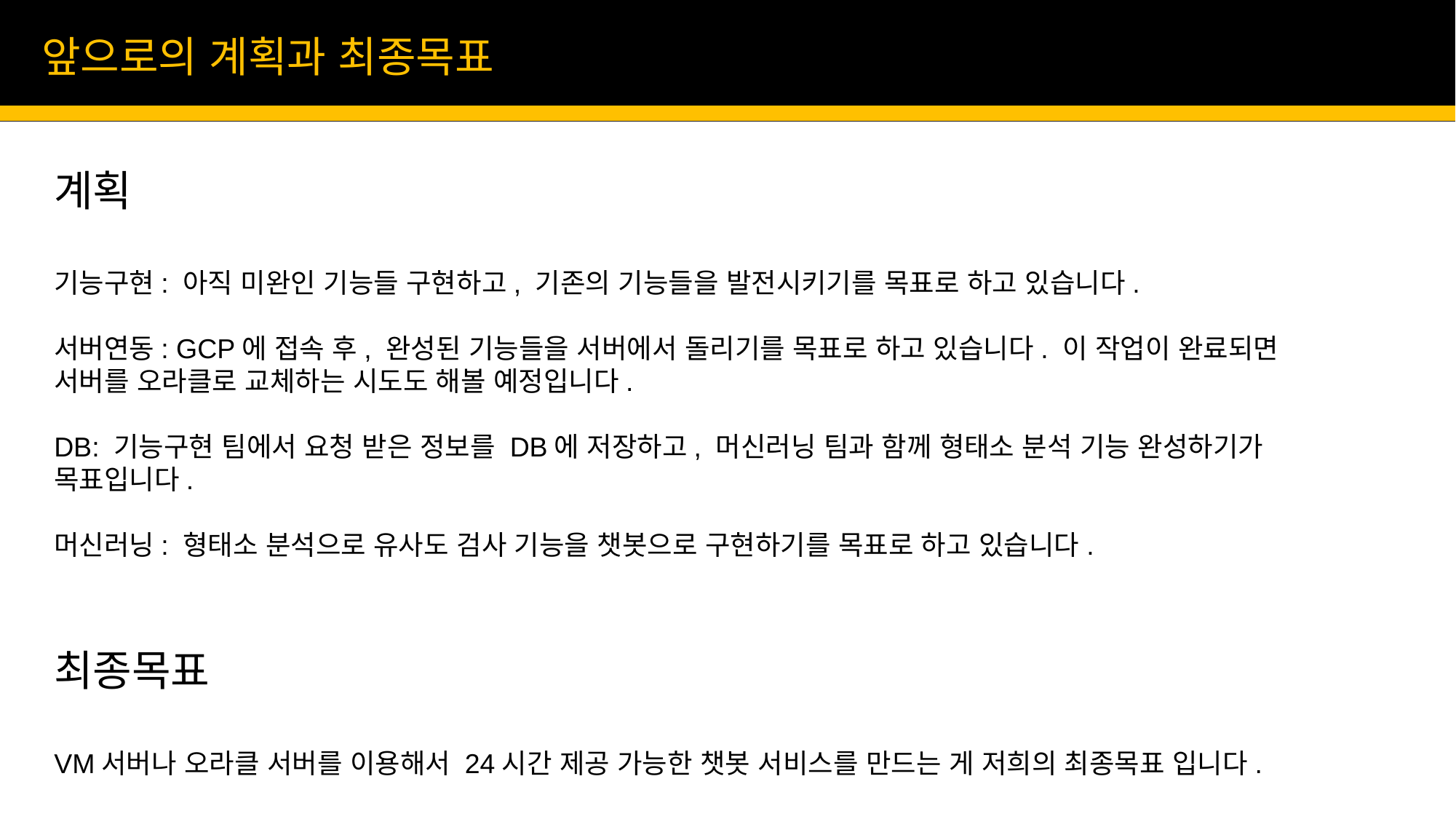

앞으로의 계획과 최종목표

계획

기능구현: 아직 미완인 기능들 구현하고, 기존의 기능들을 발전시키기를 목표로 하고 있습니다.

서버연동: GCP에 접속 후, 완성된 기능들을 서버에서 돌리기를 목표로 하고 있습니다. 이 작업이 완료되면 서버를 오라클로 교체하는 시도도 해볼 예정입니다.

DB: 기능구현 팀에서 요청 받은 정보를 DB에 저장하고, 머신러닝 팀과 함께 형태소 분석 기능 완성하기가 목표입니다.

머신러닝: 형태소 분석으로 유사도 검사 기능을 챗봇으로 구현하기를 목표로 하고 있습니다.

최종목표

VM서버나 오라클 서버를 이용해서 24시간 제공 가능한 챗봇 서비스를 만드는 게 저희의 최종목표 입니다.